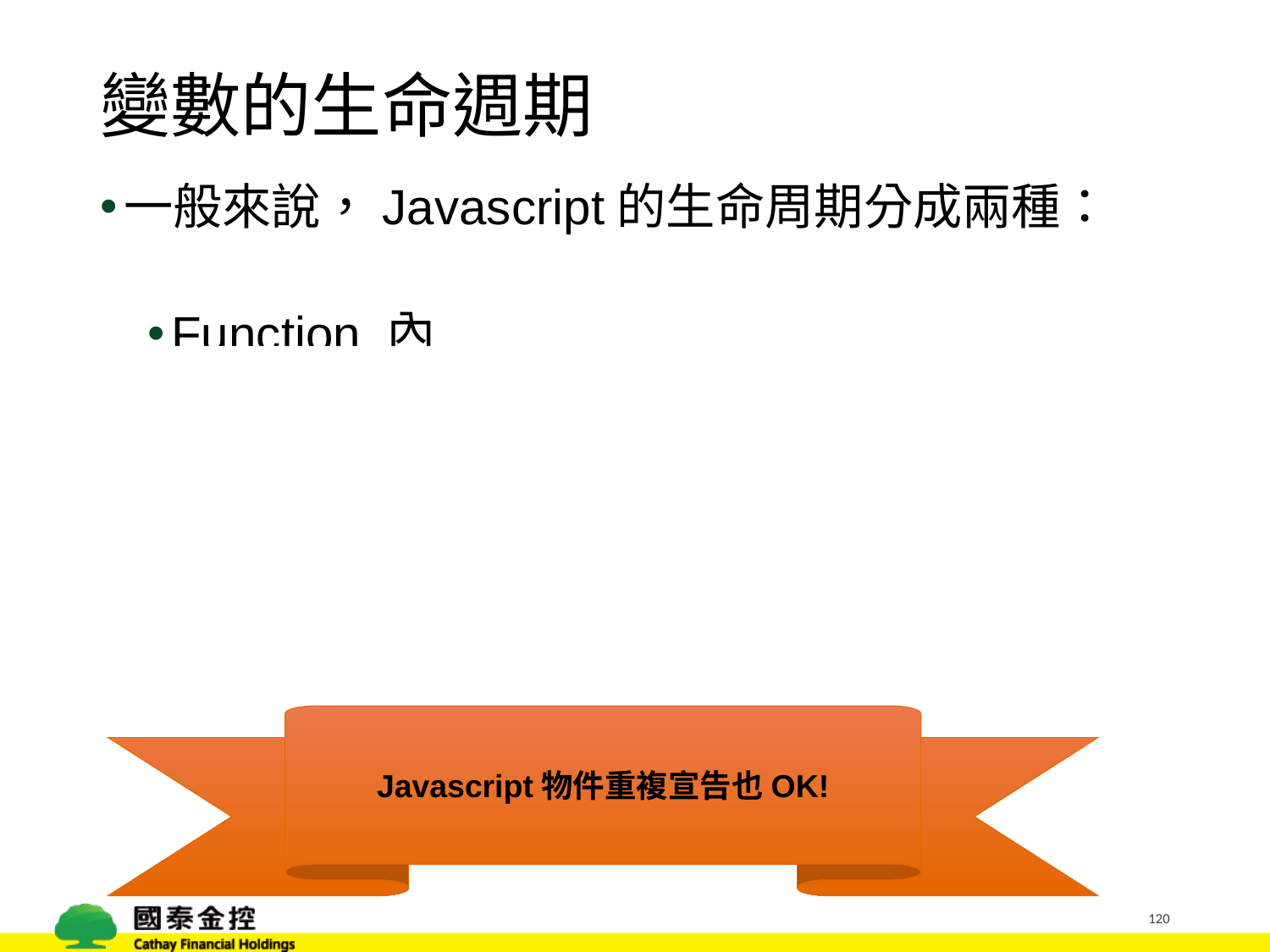

# 變數的生命週期
一般來說，Javascript的生命周期分成兩種：

Function 內

Function 外

Javascript物件重複宣告也OK!